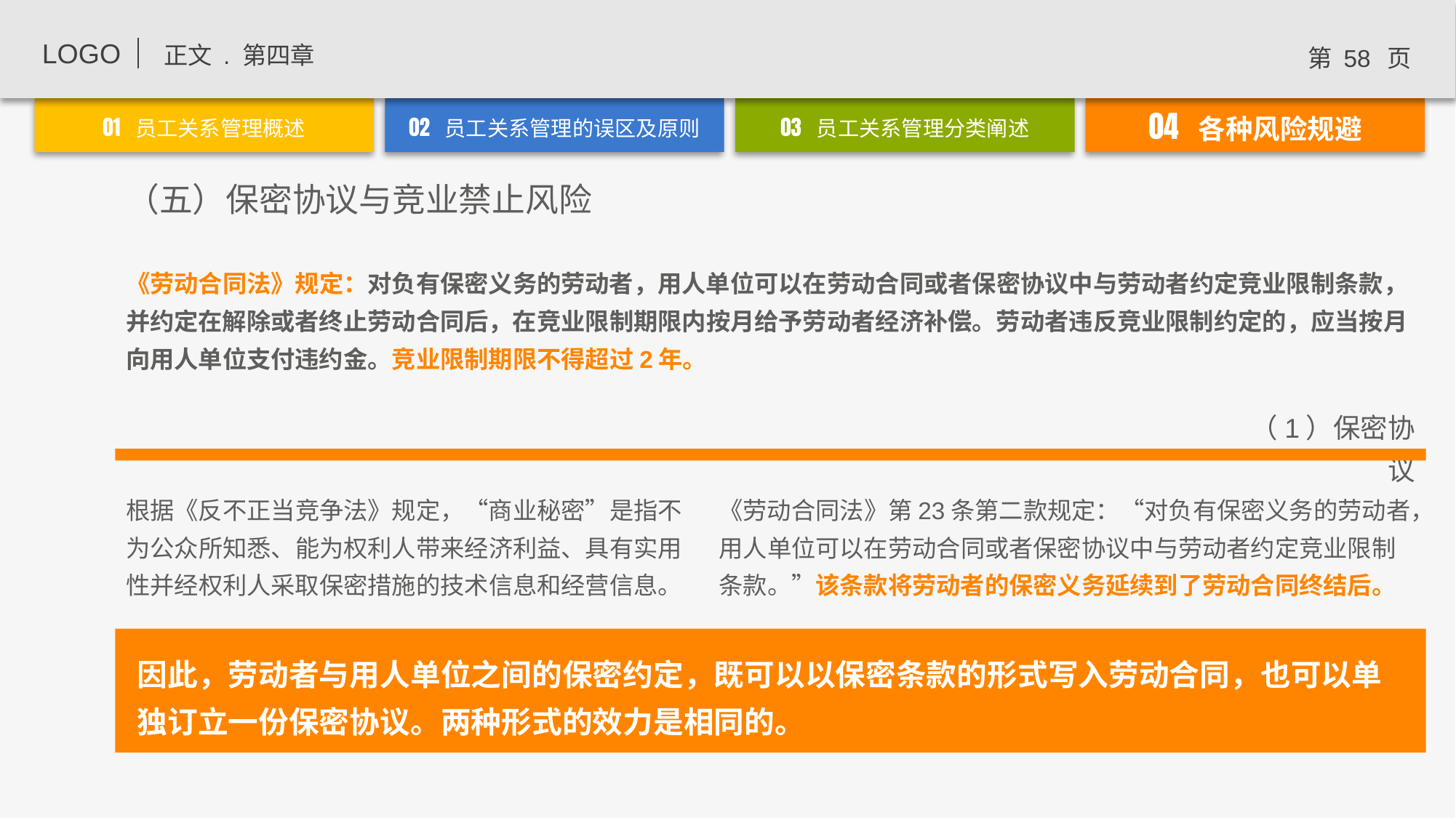

（五）保密协议与竞业禁止风险
《劳动合同法》规定：对负有保密义务的劳动者，用人单位可以在劳动合同或者保密协议中与劳动者约定竞业限制条款，并约定在解除或者终止劳动合同后，在竞业限制期限内按月给予劳动者经济补偿。劳动者违反竞业限制约定的，应当按月向用人单位支付违约金。竞业限制期限不得超过2年。
（1）保密协议

根据《反不正当竞争法》规定，“商业秘密”是指不为公众所知悉、能为权利人带来经济利益、具有实用性并经权利人采取保密措施的技术信息和经营信息。
《劳动合同法》第23条第二款规定：“对负有保密义务的劳动者，用人单位可以在劳动合同或者保密协议中与劳动者约定竞业限制条款。”该条款将劳动者的保密义务延续到了劳动合同终结后。

因此，劳动者与用人单位之间的保密约定，既可以以保密条款的形式写入劳动合同，也可以单独订立一份保密协议。两种形式的效力是相同的。